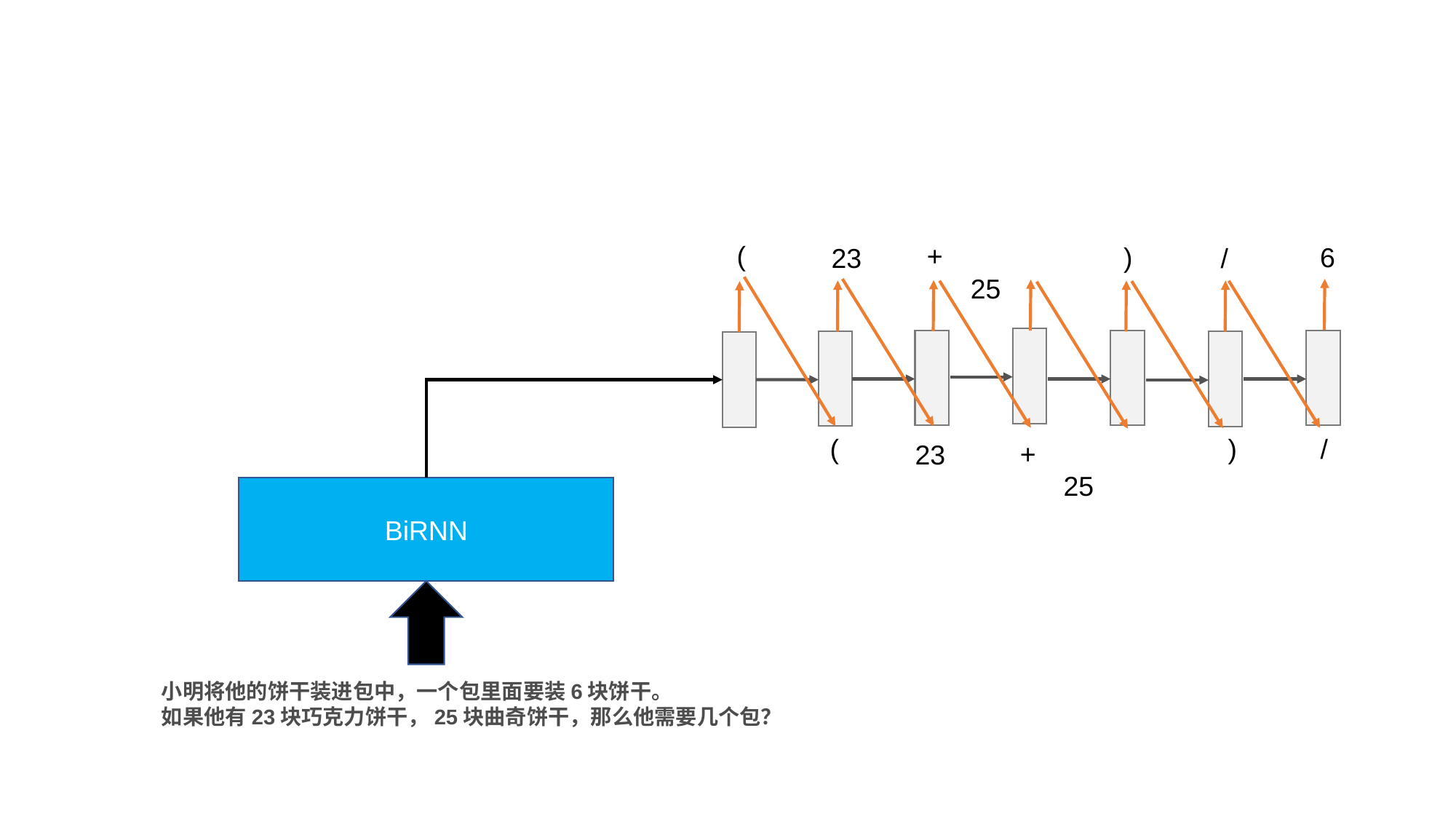

#

      25
    (
      +
     )
     6
     /
     23

    (
     )
     /
      25
      +
     23
BiRNN

小明将他的饼干装进包中，一个包里面要装6块饼干。
如果他有23块巧克力饼干，25块曲奇饼干，那么他需要几个包？